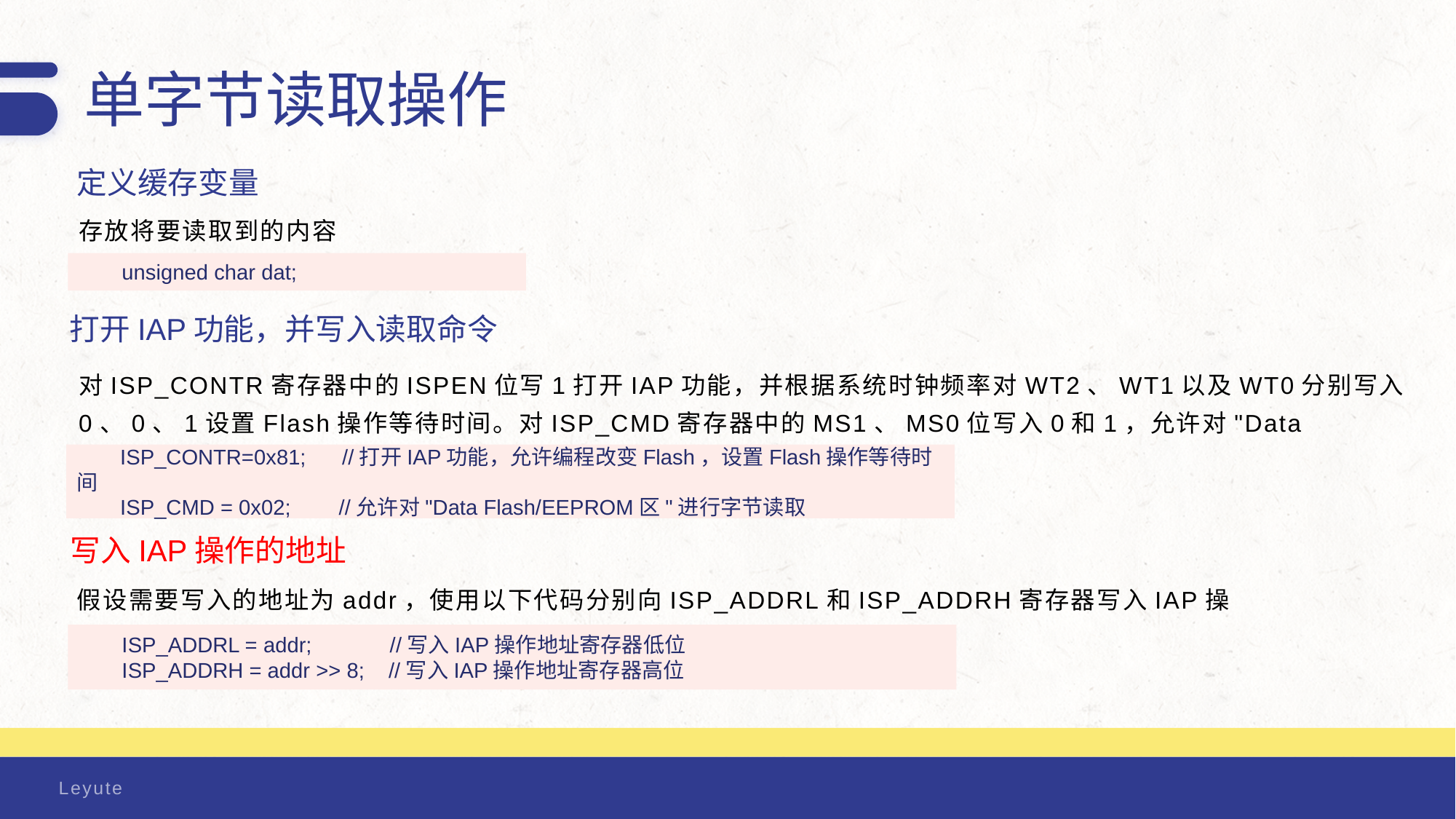

单字节读取操作
定义缓存变量
存放将要读取到的内容
unsigned char dat;
打开IAP功能，并写入读取命令
对ISP_CONTR寄存器中的ISPEN位写1打开IAP功能，并根据系统时钟频率对WT2、WT1以及WT0分别写入0、0、1设置Flash操作等待时间。对ISP_CMD寄存器中的MS1、MS0位写入0和1，允许对"Data Flash/EEPROM区"进行字节读取
ISP_CONTR=0x81;      //打开IAP功能，允许编程改变Flash，设置Flash操作等待时间
ISP_CMD = 0x02;        //允许对"Data Flash/EEPROM区"进行字节读取
写入IAP操作的地址
假设需要写入的地址为addr，使用以下代码分别向ISP_ADDRL和ISP_ADDRH寄存器写入IAP操作地址。
ISP_ADDRL = addr;             //写入IAP操作地址寄存器低位
ISP_ADDRH = addr >> 8;    //写入IAP操作地址寄存器高位